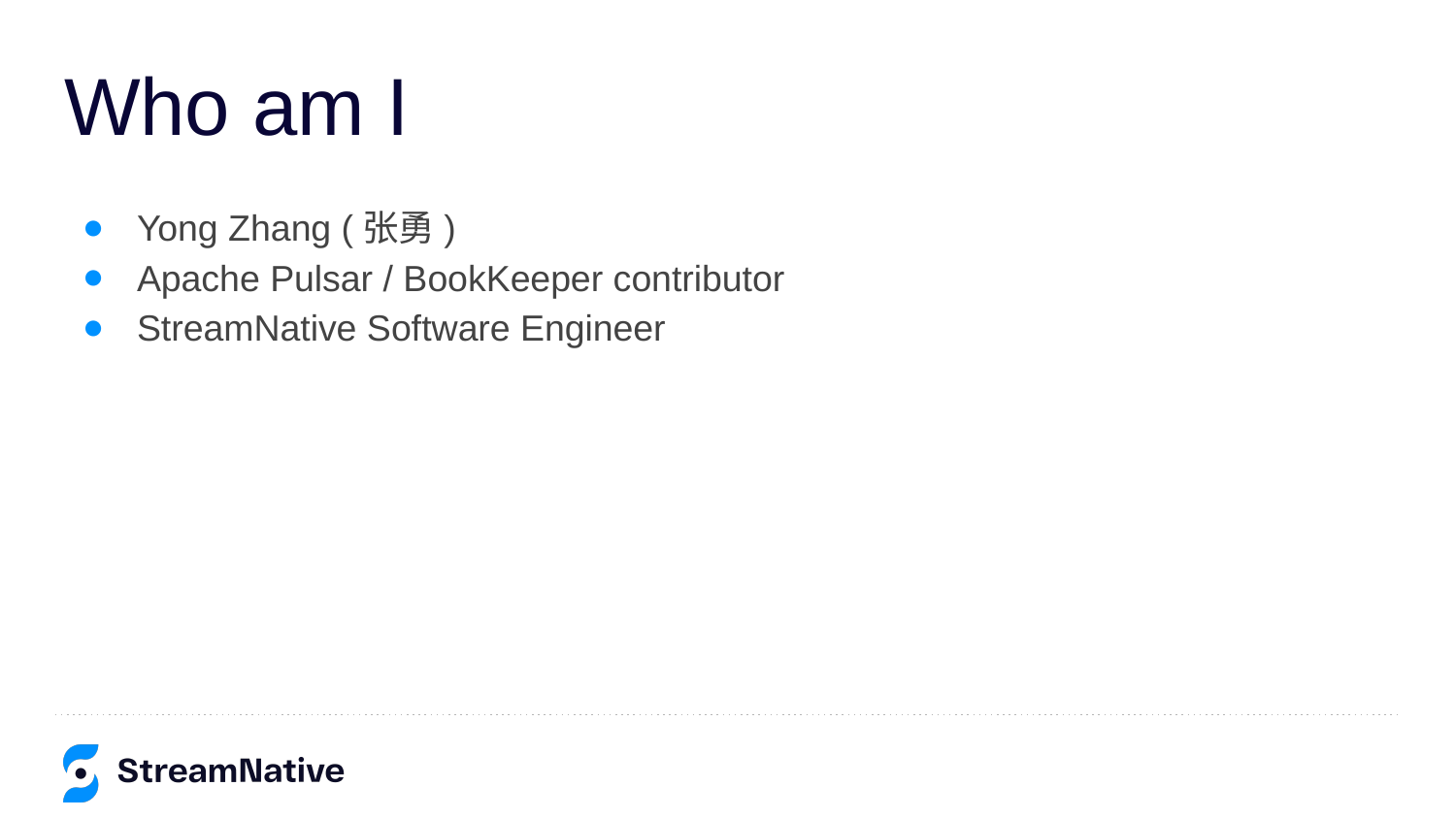

# Who am I
Yong Zhang (张勇)
Apache Pulsar / BookKeeper contributor
StreamNative Software Engineer